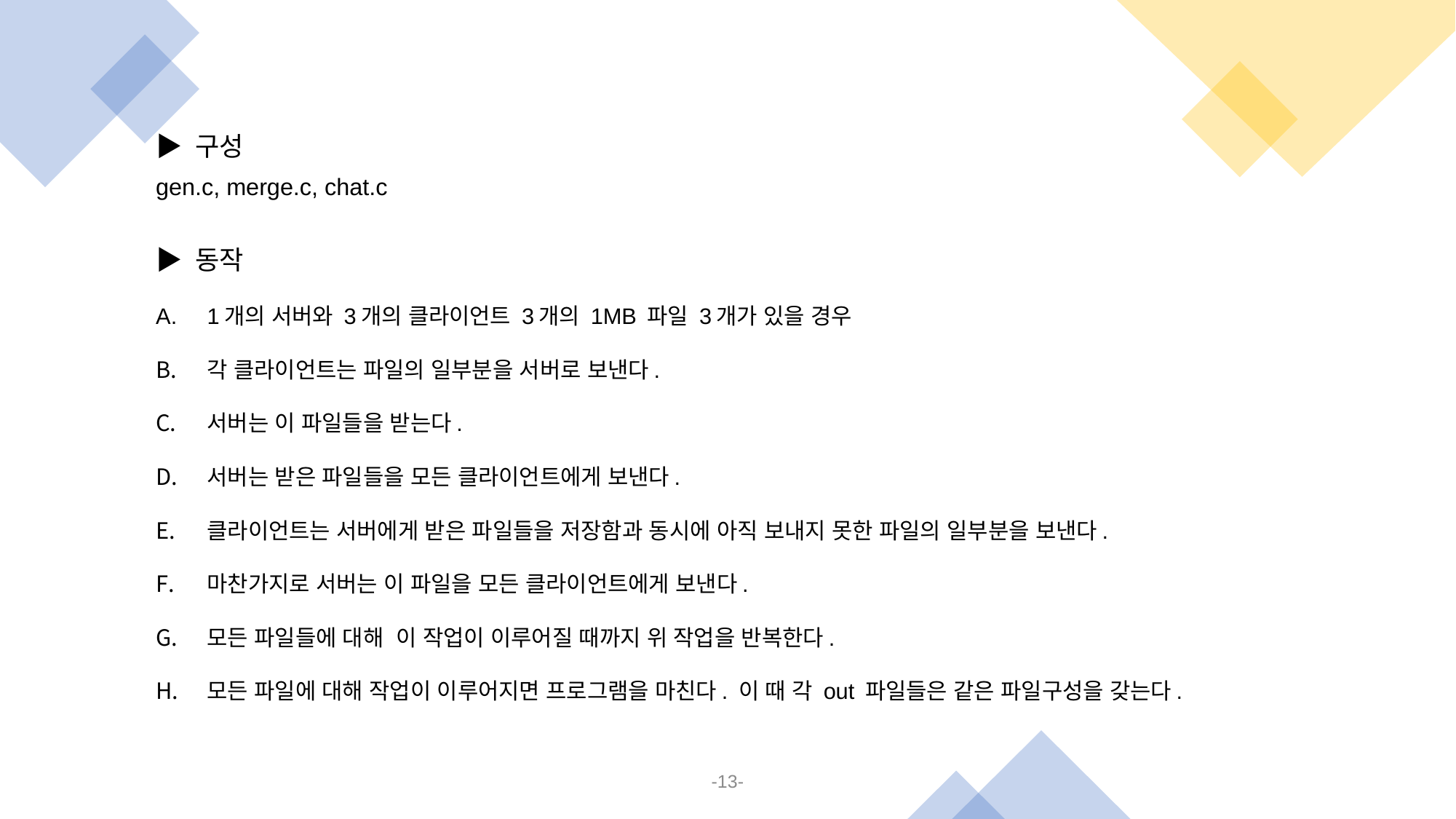

▶ 구성
gen.c, merge.c, chat.c

▶ 동작
1개의 서버와 3개의 클라이언트 3개의 1MB 파일 3개가 있을 경우
각 클라이언트는 파일의 일부분을 서버로 보낸다.
서버는 이 파일들을 받는다.
서버는 받은 파일들을 모든 클라이언트에게 보낸다.
클라이언트는 서버에게 받은 파일들을 저장함과 동시에 아직 보내지 못한 파일의 일부분을 보낸다.
마찬가지로 서버는 이 파일을 모든 클라이언트에게 보낸다.
모든 파일들에 대해  이 작업이 이루어질 때까지 위 작업을 반복한다.
모든 파일에 대해 작업이 이루어지면 프로그램을 마친다. 이 때 각 out 파일들은 같은 파일구성을 갖는다.

-13-